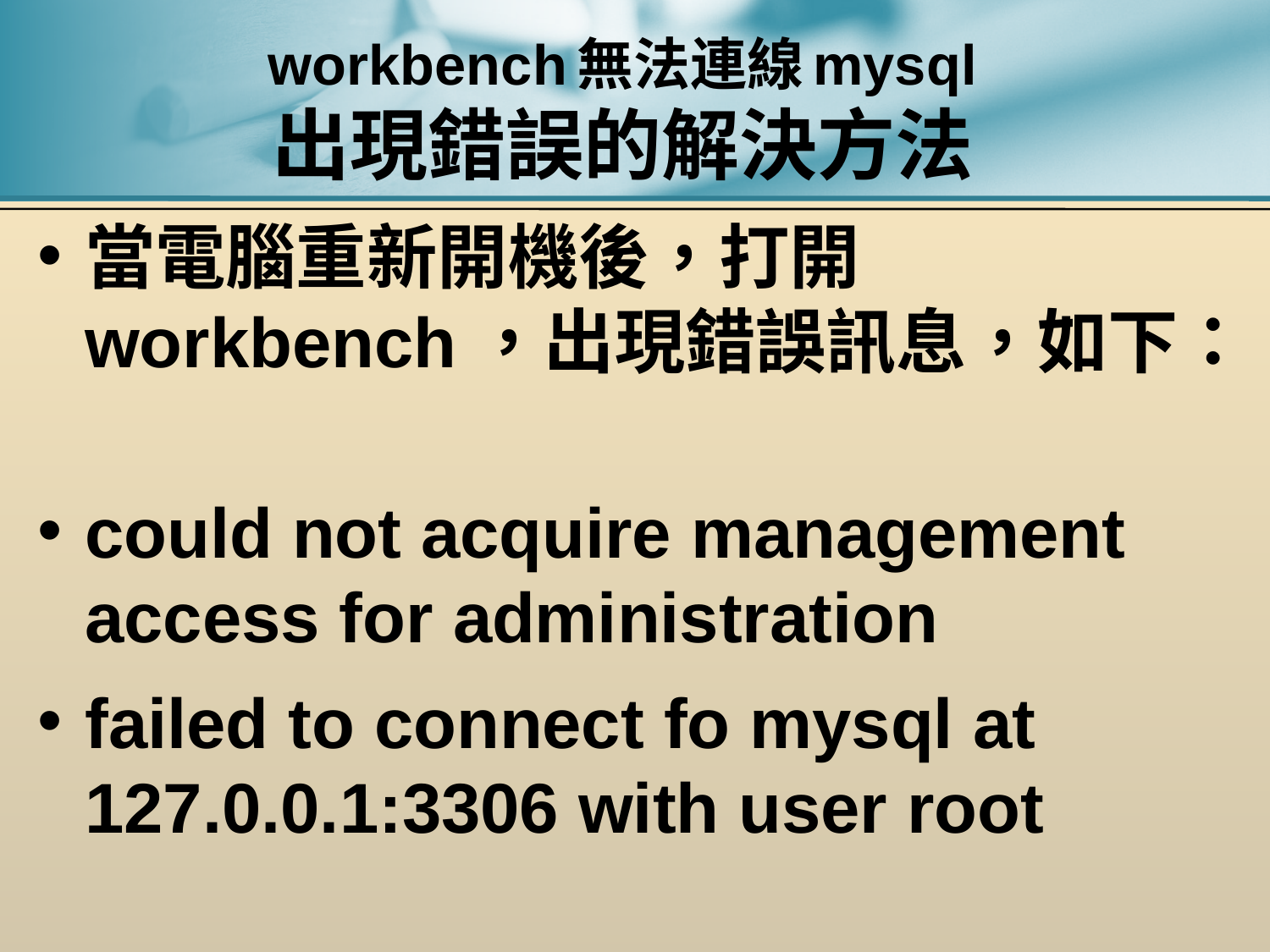

# workbench無法連線mysql 出現錯誤的解決方法
當電腦重新開機後，打開workbench，出現錯誤訊息，如下：
could not acquire management access for administration
failed to connect fo mysql at 127.0.0.1:3306 with user root